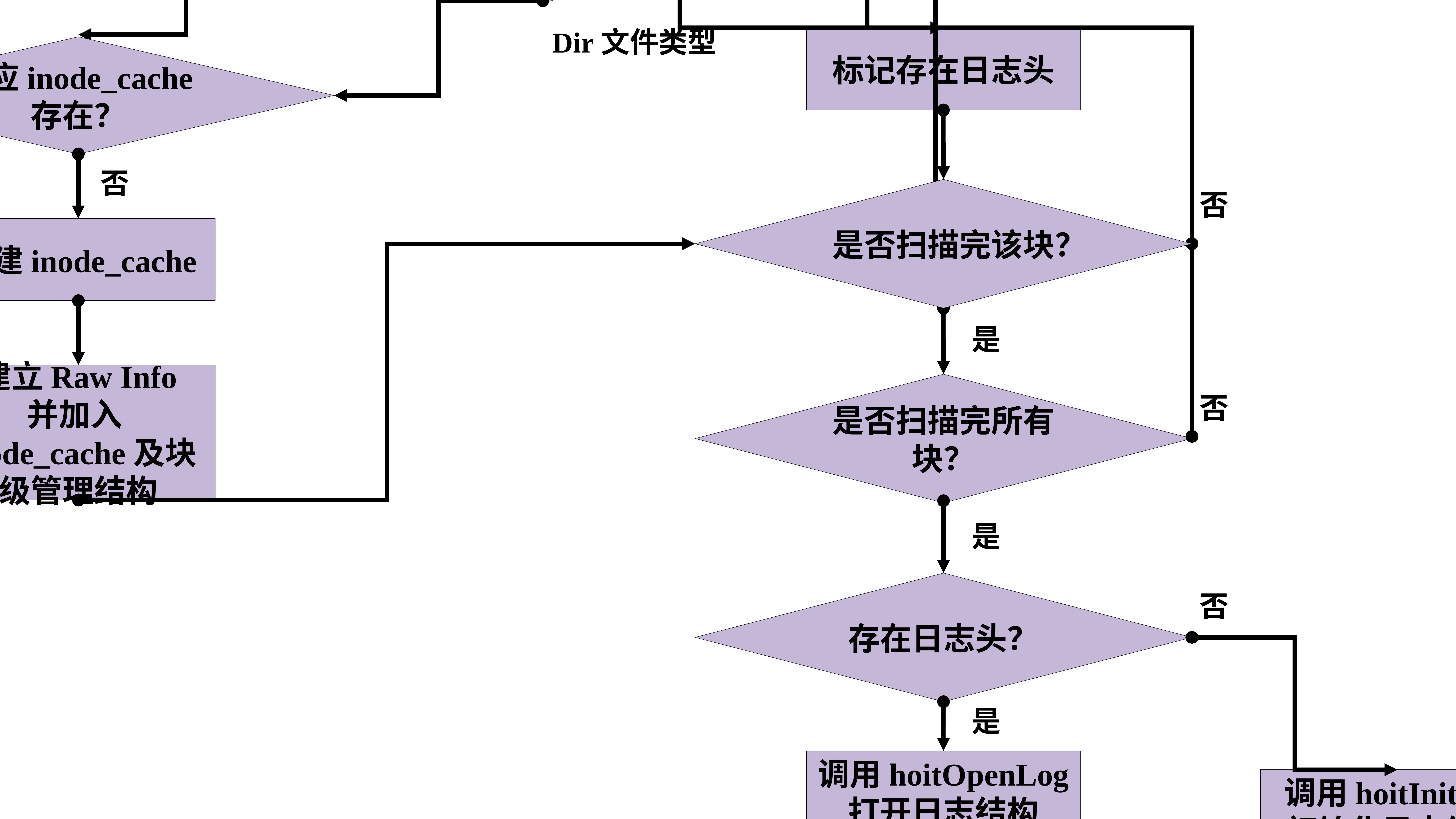

Mount
扫描Norflash
下一块
建立该块对应的块级管理结构
实体类型？
普通文件类型
日志头类型
Dir文件类型
标记存在日志头
对应inode_cache存在？
是
否
是否扫描完该块？
否
创建inode_cache
是

建立Raw Info
并加入inode_cache及块级管理结构
是否扫描完所有块？
否
存在日志头？
否
调用hoitOpenLog
打开日志结构
调用hoitInitLog
初始化日志结构
REDO LOG
Mount End
是
是